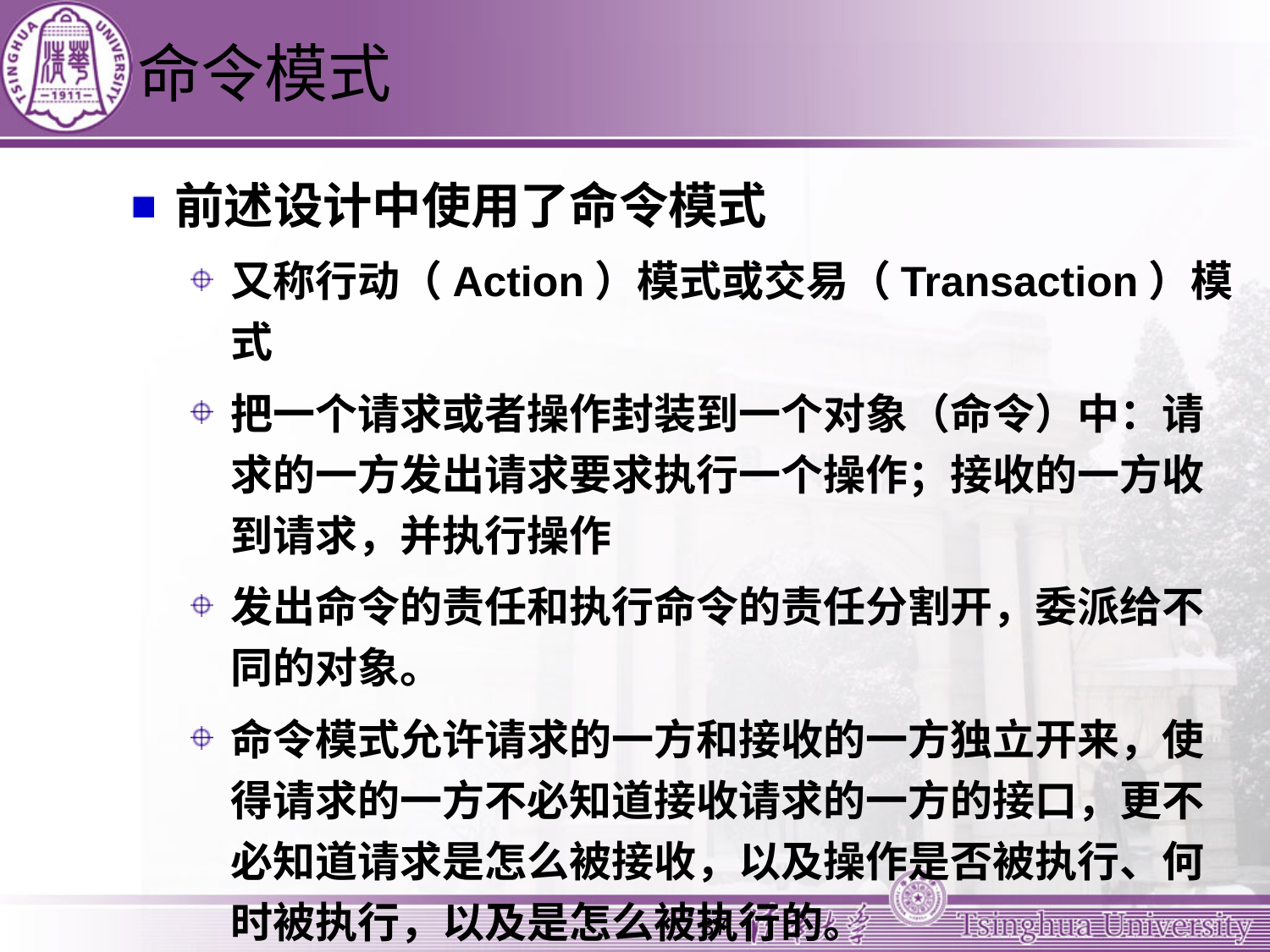

# 命令模式
前述设计中使用了命令模式
又称行动（Action）模式或交易（Transaction）模式
把一个请求或者操作封装到一个对象（命令）中：请求的一方发出请求要求执行一个操作；接收的一方收到请求，并执行操作
发出命令的责任和执行命令的责任分割开，委派给不同的对象。
命令模式允许请求的一方和接收的一方独立开来，使得请求的一方不必知道接收请求的一方的接口，更不必知道请求是怎么被接收，以及操作是否被执行、何时被执行，以及是怎么被执行的。
37